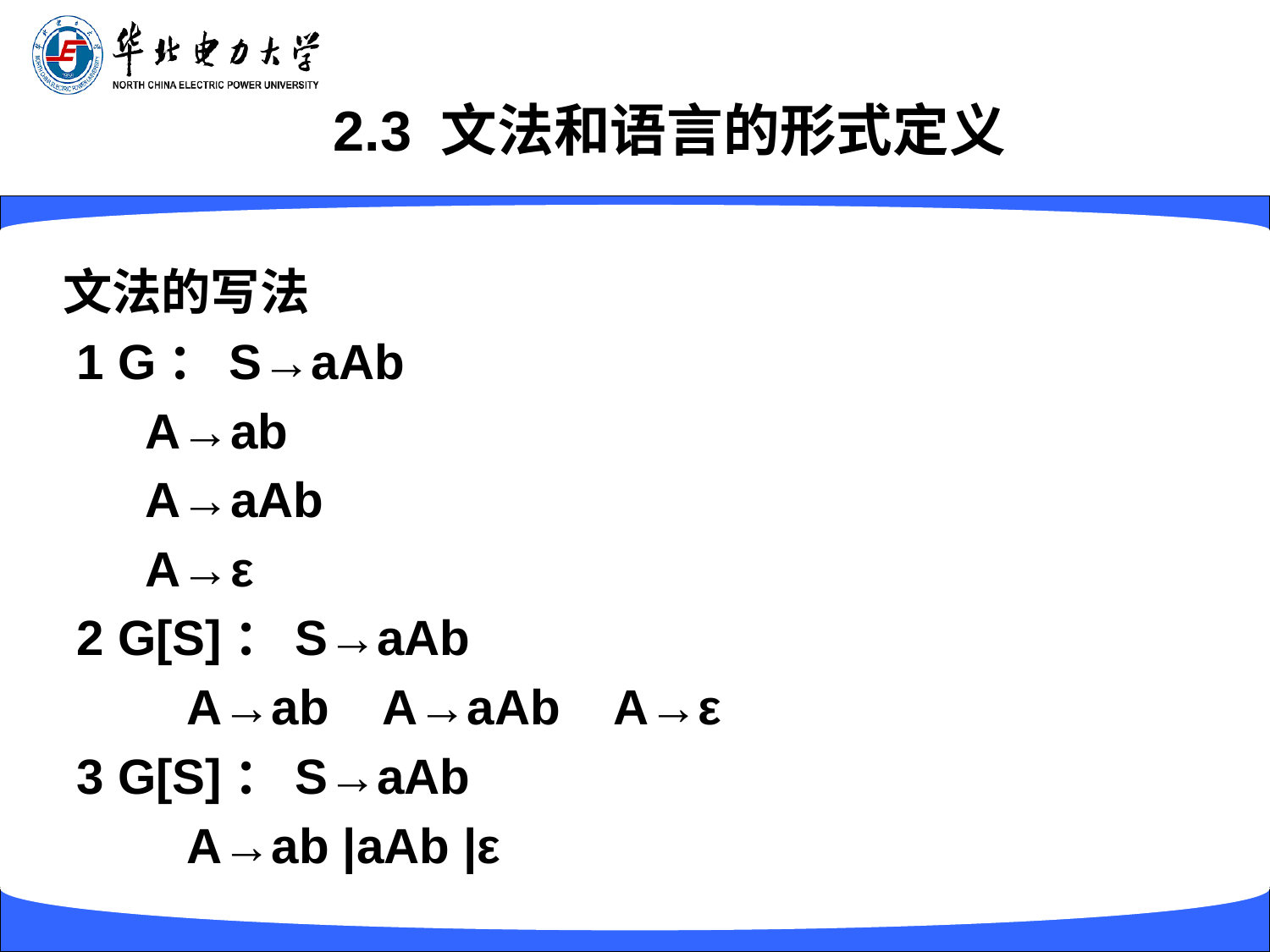

# 2.3 文法和语言的形式定义
文法的写法
 1 G：S→aAb
      A→ab
      A→aAb
      A→ε
 2 G[S]：S→aAb
         A→ab    A→aAb    A→ε
 3 G[S]：S→aAb
         A→ab |aAb |ε